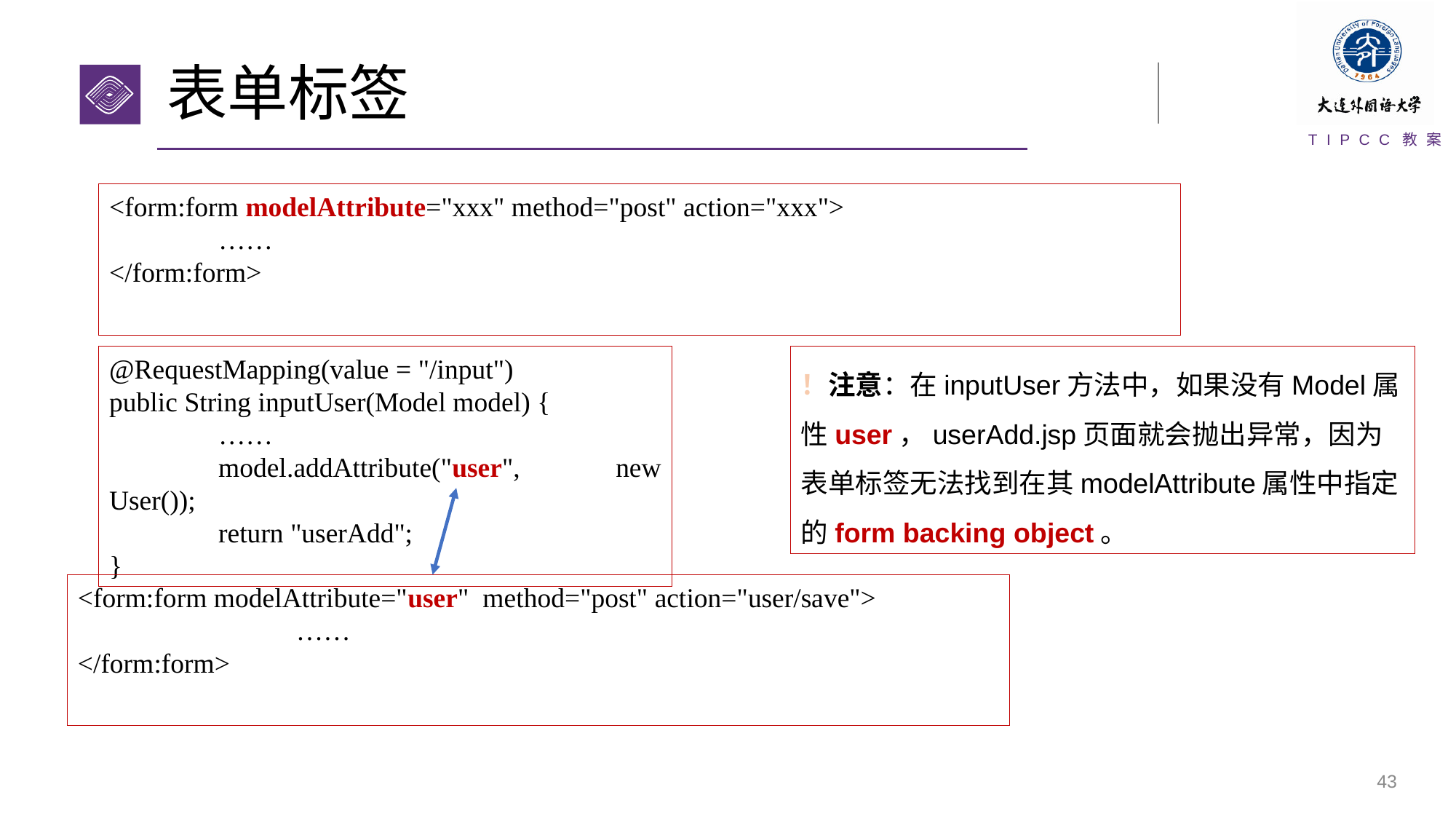

# 表单标签
<form:form modelAttribute="xxx" method="post" action="xxx">
	……
</form:form>

@RequestMapping(value = "/input")
public String inputUser(Model model) {
	……
	model.addAttribute("user", new User());
	return "userAdd";
}
！注意：在inputUser方法中，如果没有Model属性user，userAdd.jsp页面就会抛出异常，因为表单标签无法找到在其modelAttribute属性中指定的form backing object。
<form:form modelAttribute="user"  method="post" action="user/save">
		……
</form:form>

43